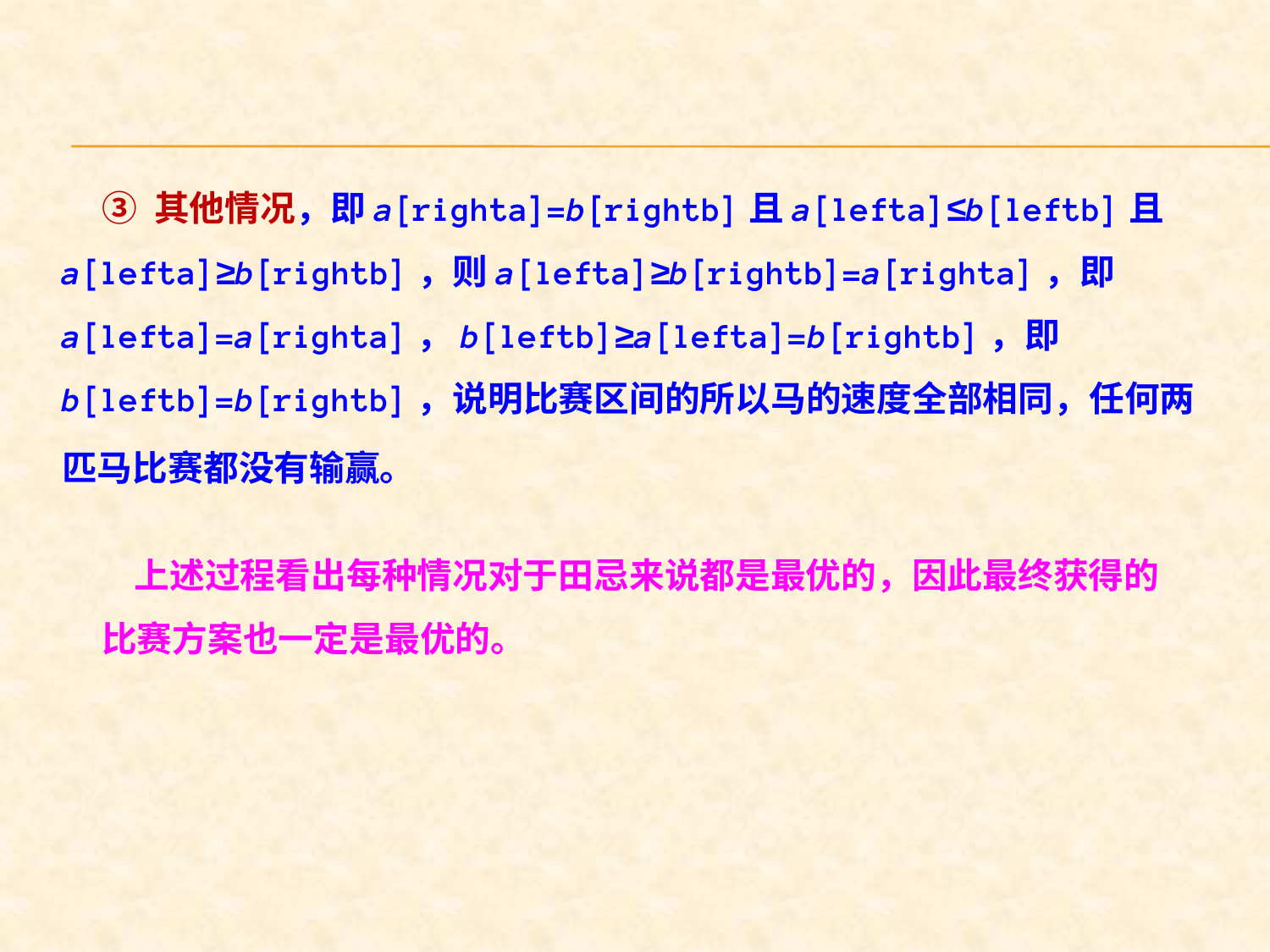

③ 其他情况，即a[righta]=b[rightb]且a[lefta]≤b[leftb]且a[lefta]≥b[rightb]，则a[lefta]≥b[rightb]=a[righta]，即a[lefta]=a[righta]，b[leftb]≥a[lefta]=b[rightb]，即b[leftb]=b[rightb]，说明比赛区间的所以马的速度全部相同，任何两匹马比赛都没有输赢。
   上述过程看出每种情况对于田忌来说都是最优的，因此最终获得的比赛方案也一定是最优的。